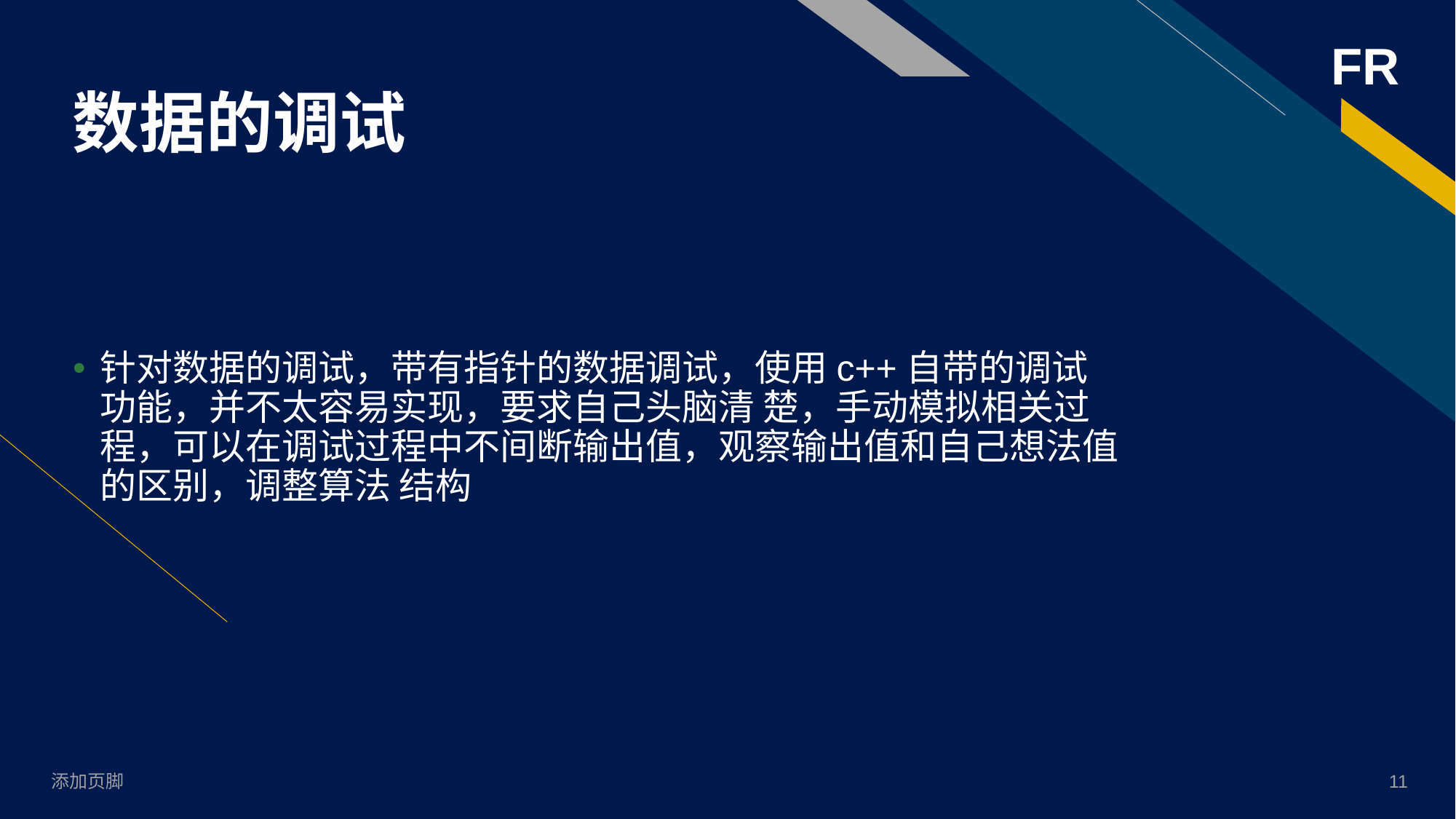

# 数据的调试
针对数据的调试，带有指针的数据调试，使用c++自带的调试功能，并不太容易实现，要求自己头脑清 楚，手动模拟相关过程，可以在调试过程中不间断输出值，观察输出值和自己想法值的区别，调整算法 结构
添加页脚
11